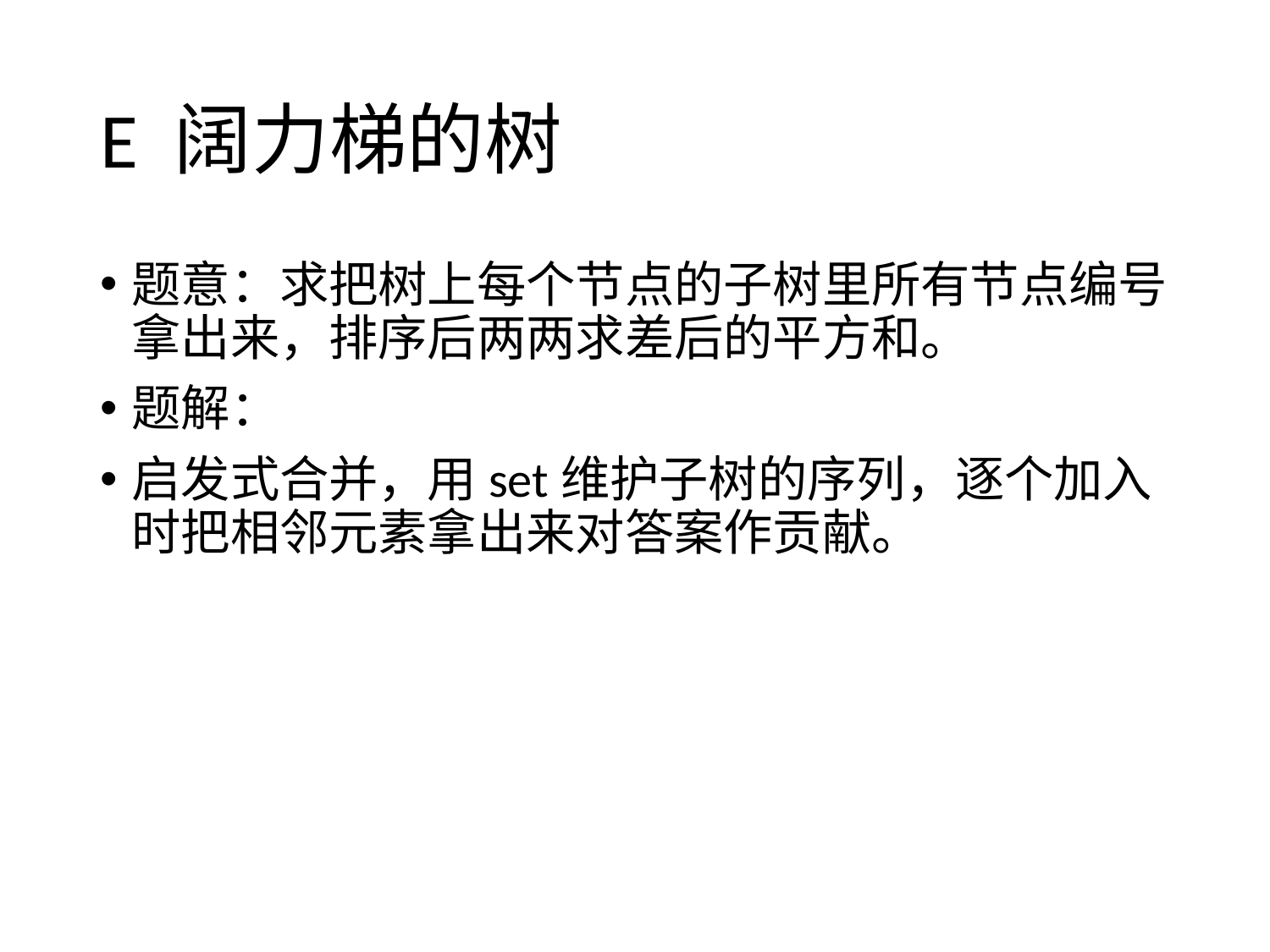

# E 阔力梯的树
题意：求把树上每个节点的子树里所有节点编号拿出来，排序后两两求差后的平方和。
题解：
启发式合并，用set维护子树的序列，逐个加入时把相邻元素拿出来对答案作贡献。